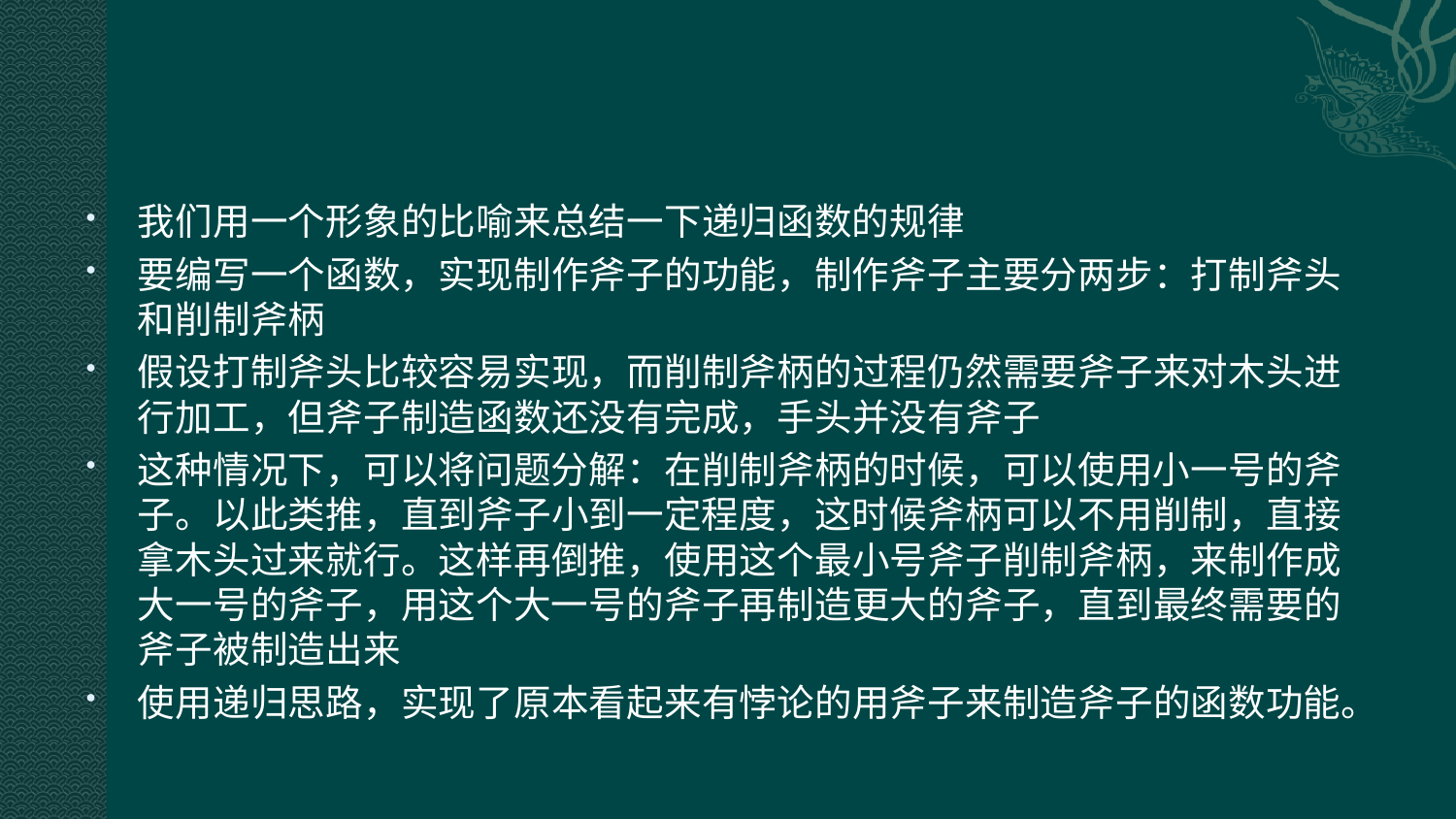

#
我们用一个形象的比喻来总结一下递归函数的规律
要编写一个函数，实现制作斧子的功能，制作斧子主要分两步：打制斧头和削制斧柄
假设打制斧头比较容易实现，而削制斧柄的过程仍然需要斧子来对木头进行加工，但斧子制造函数还没有完成，手头并没有斧子
这种情况下，可以将问题分解：在削制斧柄的时候，可以使用小一号的斧子。以此类推，直到斧子小到一定程度，这时候斧柄可以不用削制，直接拿木头过来就行。这样再倒推，使用这个最小号斧子削制斧柄，来制作成大一号的斧子，用这个大一号的斧子再制造更大的斧子，直到最终需要的斧子被制造出来
使用递归思路，实现了原本看起来有悖论的用斧子来制造斧子的函数功能。